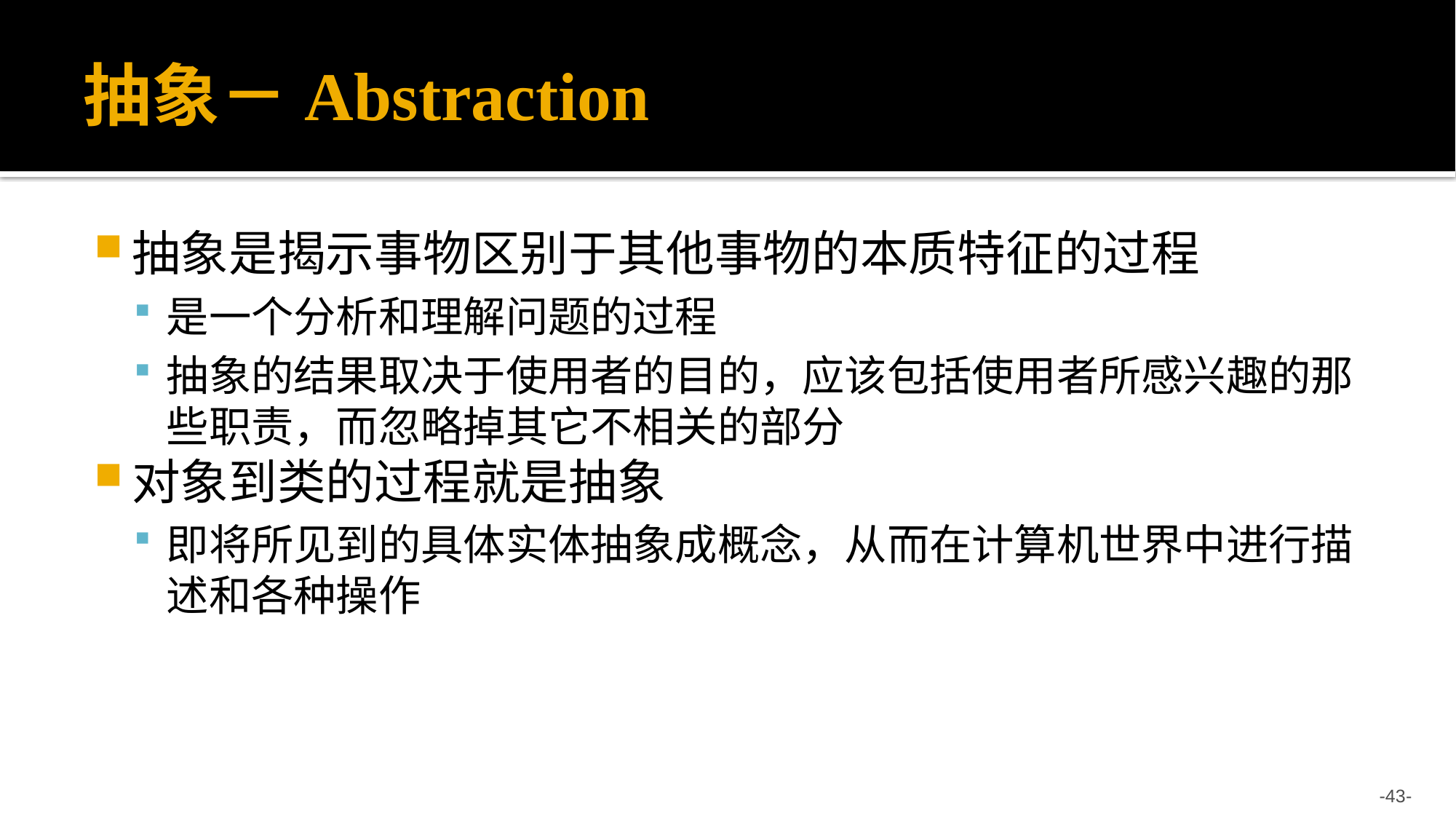

# 抽象－Abstraction
抽象是揭示事物区别于其他事物的本质特征的过程
是一个分析和理解问题的过程
抽象的结果取决于使用者的目的，应该包括使用者所感兴趣的那些职责，而忽略掉其它不相关的部分
对象到类的过程就是抽象
即将所见到的具体实体抽象成概念，从而在计算机世界中进行描述和各种操作
-43-